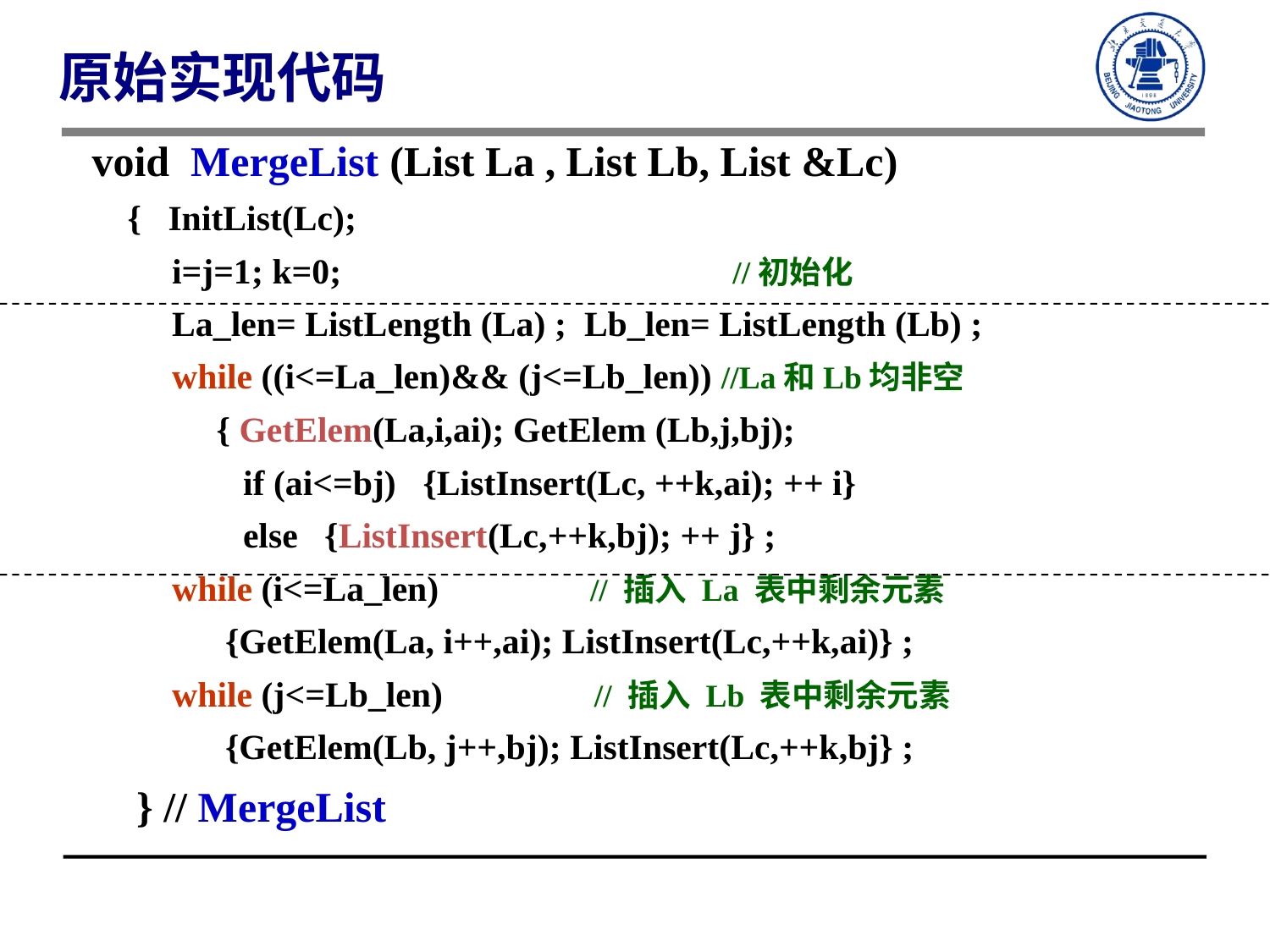

原始实现代码
void  MergeList (List La , List Lb, List &Lc)
    {   InitList(Lc);
         i=j=1; k=0;                                            //初始化
         La_len= ListLength (La) ;  Lb_len= ListLength (Lb) ;
         while ((i<=La_len)&& (j<=Lb_len)) //La和Lb均非空
              { GetElem(La,i,ai); GetElem (Lb,j,bj);
                 if (ai<=bj)   {ListInsert(Lc, ++k,ai); ++ i}
                 else   {ListInsert(Lc,++k,bj); ++ j} ;
         while (i<=La_len)                 // 插入 La 表中剩余元素
               {GetElem(La, i++,ai); ListInsert(Lc,++k,ai)} ;
         while (j<=Lb_len)                 // 插入 Lb 表中剩余元素
               {GetElem(Lb, j++,bj); ListInsert(Lc,++k,bj} ;
     } // MergeList